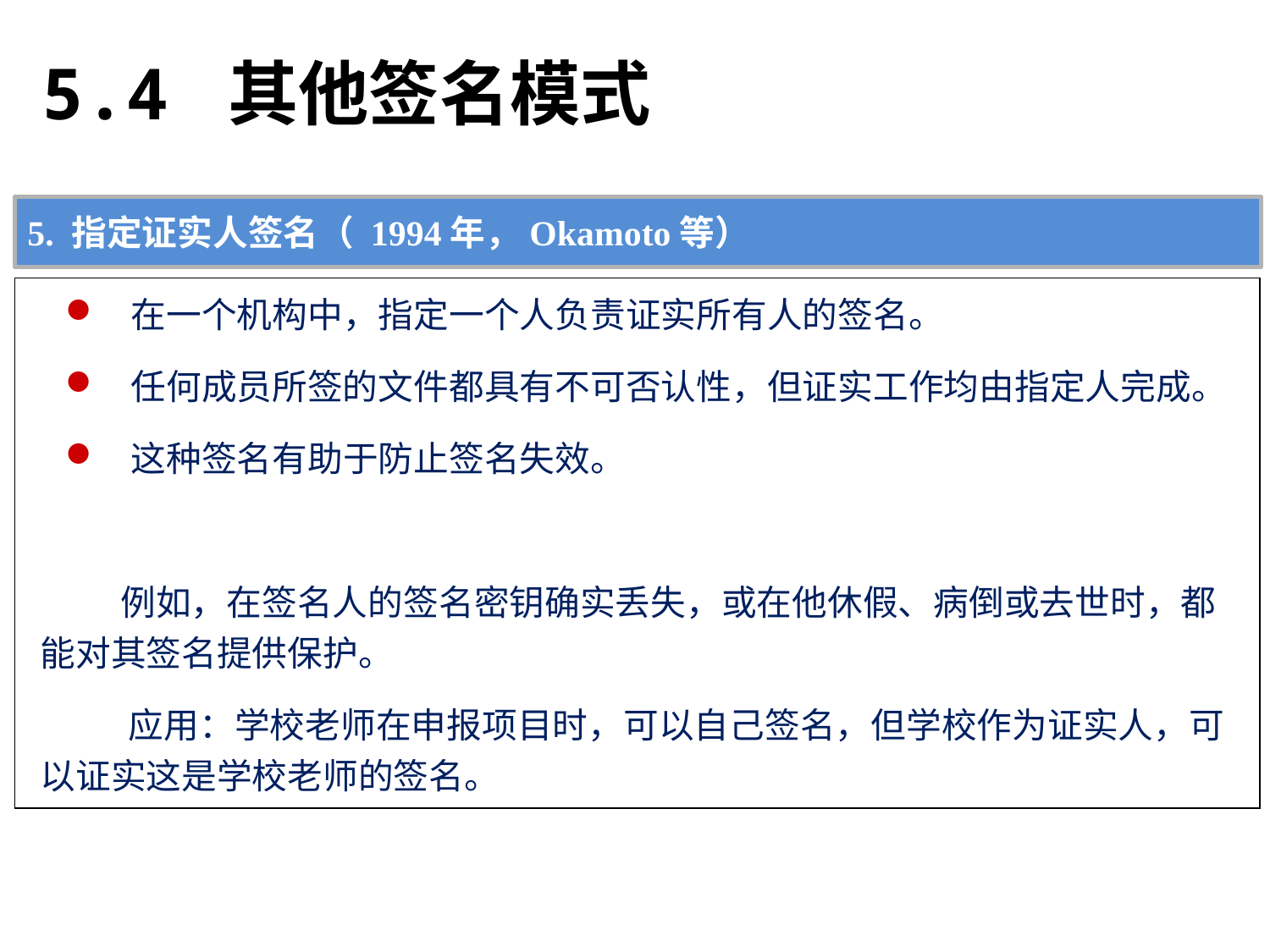

5.4 其他签名模式
5. 指定证实人签名（ 1994年，Okamoto等）
在一个机构中，指定一个人负责证实所有人的签名。
任何成员所签的文件都具有不可否认性，但证实工作均由指定人完成。
这种签名有助于防止签名失效。

      例如，在签名人的签名密钥确实丢失，或在他休假、病倒或去世时，都能对其签名提供保护。
       应用：学校老师在申报项目时，可以自己签名，但学校作为证实人，可以证实这是学校老师的签名。